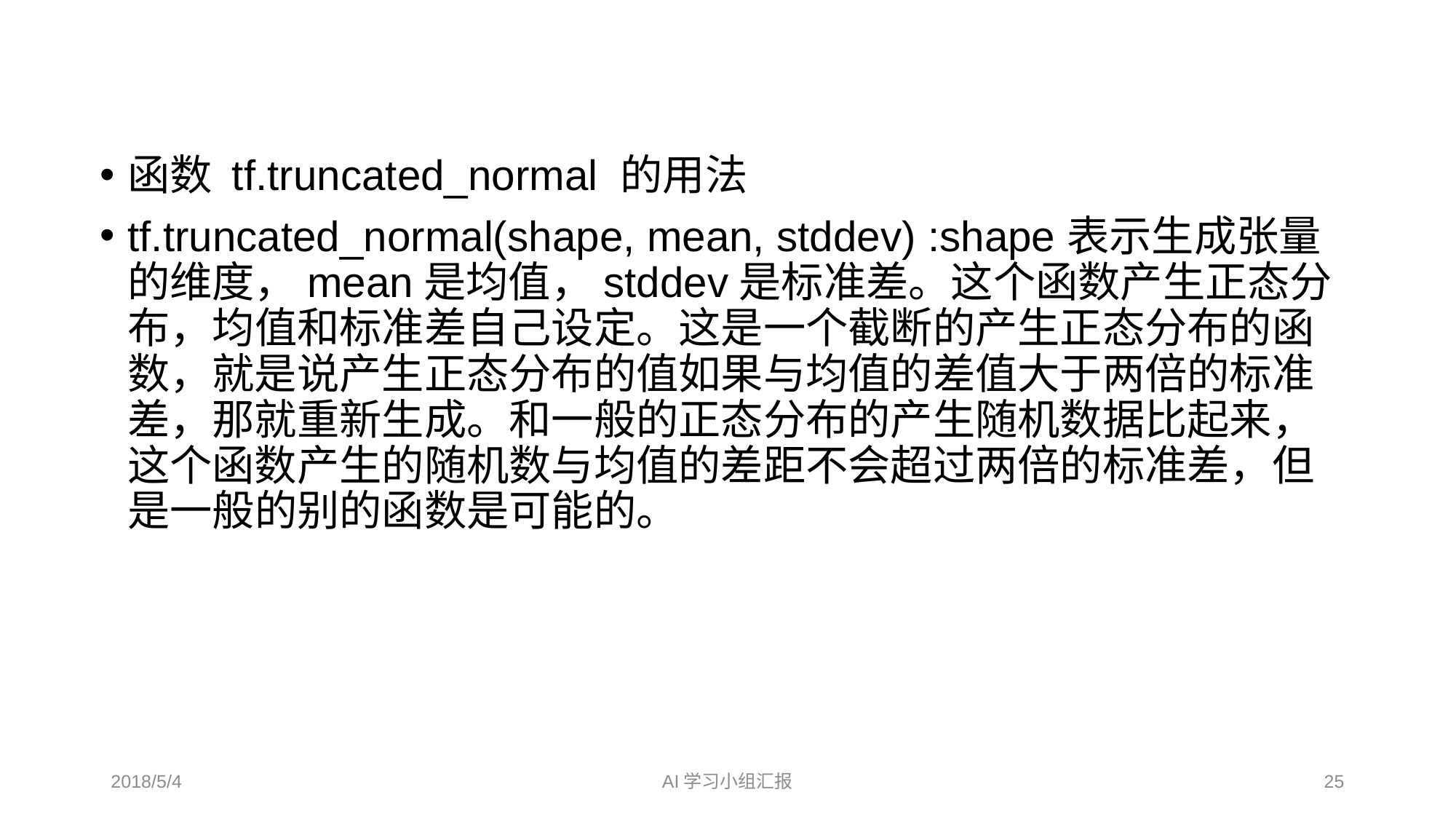

函数 tf.truncated_normal 的用法
tf.truncated_normal(shape, mean, stddev) :shape表示生成张量的维度，mean是均值，stddev是标准差。这个函数产生正态分布，均值和标准差自己设定。这是一个截断的产生正态分布的函数，就是说产生正态分布的值如果与均值的差值大于两倍的标准差，那就重新生成。和一般的正态分布的产生随机数据比起来，这个函数产生的随机数与均值的差距不会超过两倍的标准差，但是一般的别的函数是可能的。

2018/5/4
AI学习小组汇报
25